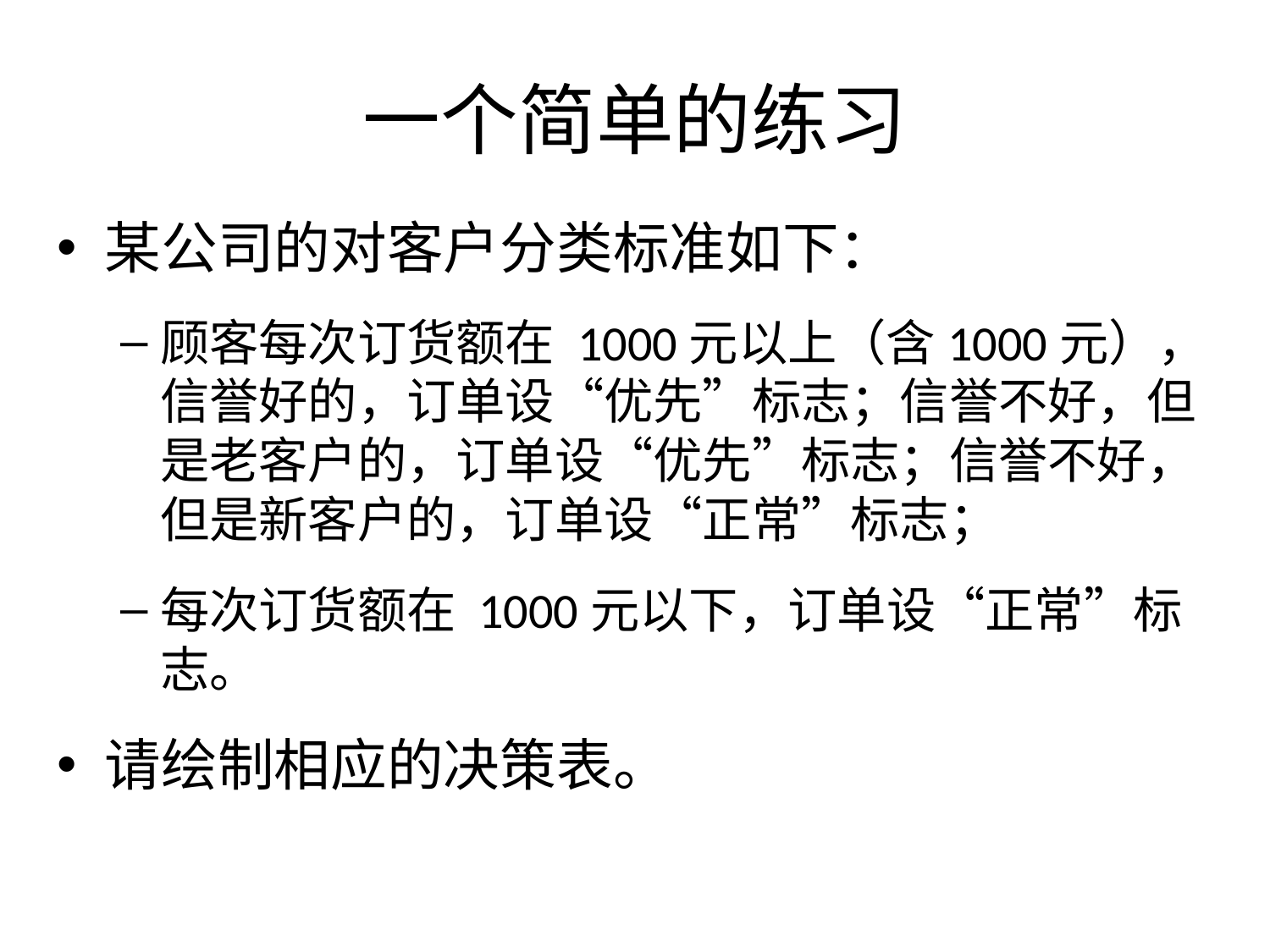

# 一个简单的练习
某公司的对客户分类标准如下：
顾客每次订货额在 1000元以上（含1000元），信誉好的，订单设“优先”标志；信誉不好，但是老客户的，订单设“优先”标志；信誉不好，但是新客户的，订单设“正常”标志；
每次订货额在 1000元以下，订单设“正常”标志。
请绘制相应的决策表。